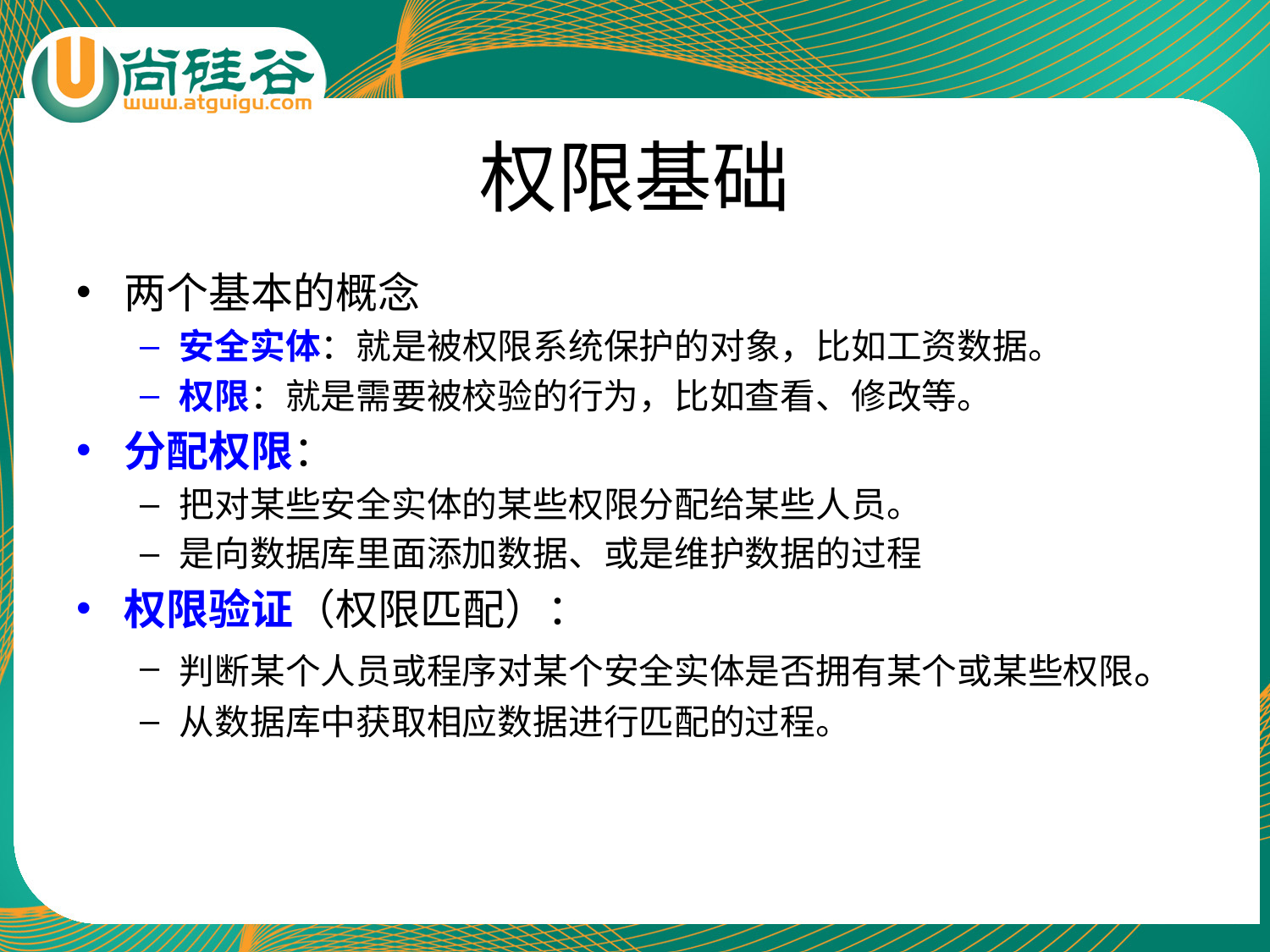

# 权限基础
两个基本的概念
安全实体：就是被权限系统保护的对象，比如工资数据。
权限：就是需要被校验的行为，比如查看、修改等。
分配权限：
把对某些安全实体的某些权限分配给某些人员。
是向数据库里面添加数据、或是维护数据的过程
权限验证（权限匹配）：
判断某个人员或程序对某个安全实体是否拥有某个或某些权限。
从数据库中获取相应数据进行匹配的过程。